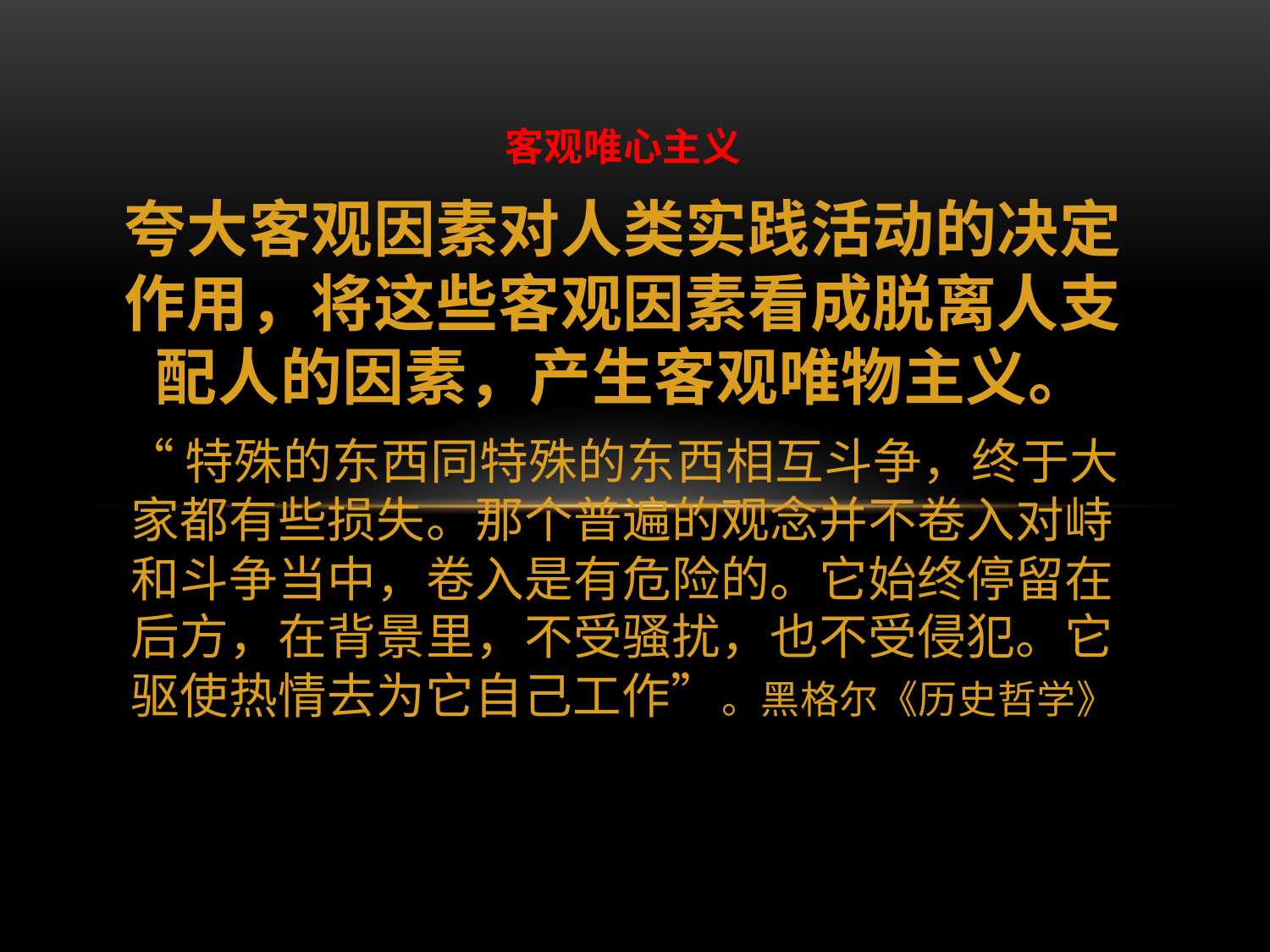

客观唯心主义
夸大客观因素对人类实践活动的决定作用，将这些客观因素看成脱离人支配人的因素，产生客观唯物主义。
“特殊的东西同特殊的东西相互斗争，终于大家都有些损失。那个普遍的观念并不卷入对峙和斗争当中，卷入是有危险的。它始终停留在后方，在背景里，不受骚扰，也不受侵犯。它驱使热情去为它自己工作”。黑格尔《历史哲学》